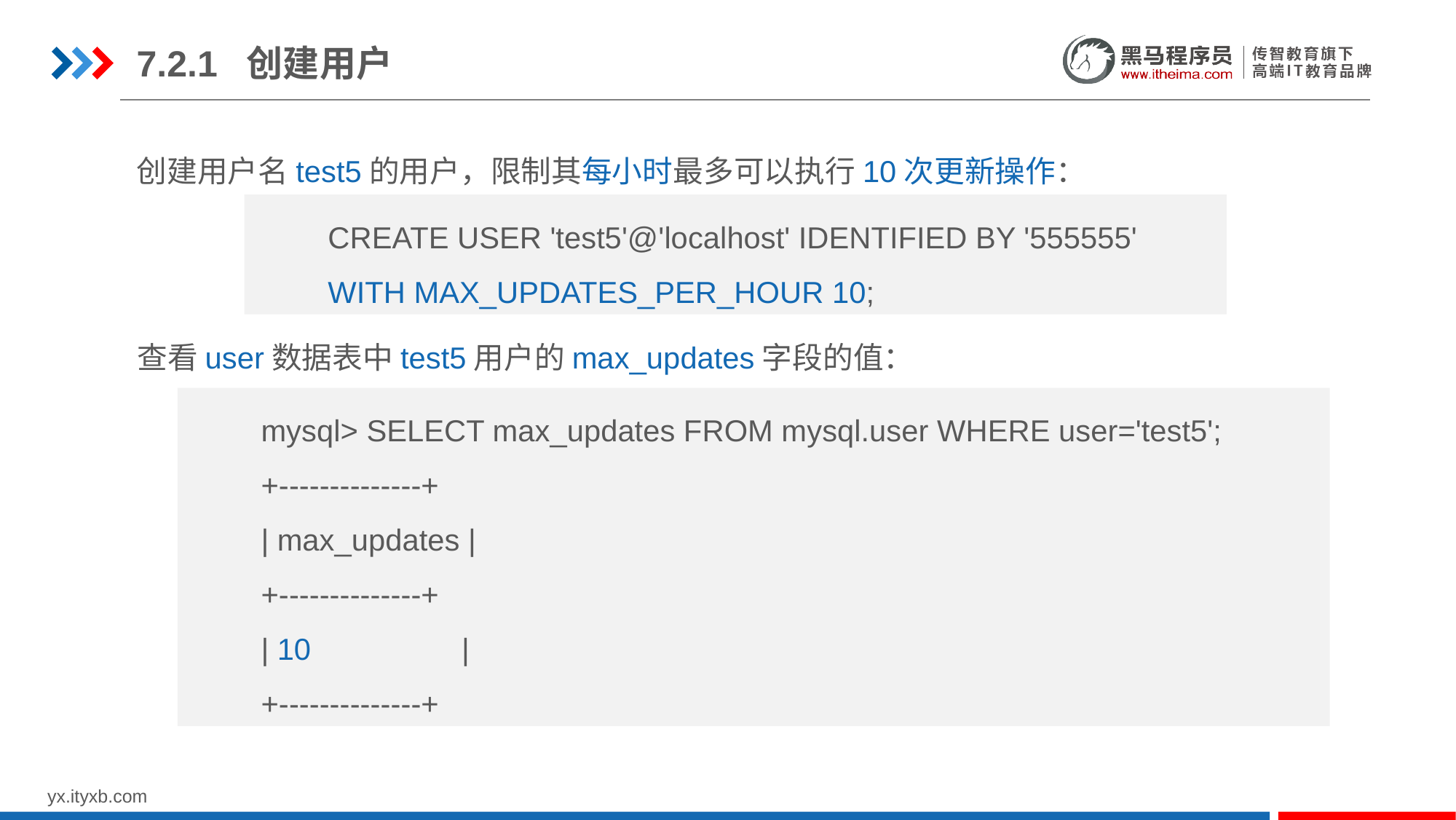

7.2.1  创建用户
创建用户名test5的用户，限制其每小时最多可以执行10次更新操作：
CREATE USER 'test5'@'localhost' IDENTIFIED BY '555555'
WITH MAX_UPDATES_PER_HOUR 10;
查看user数据表中test5用户的max_updates字段的值：
mysql> SELECT max_updates FROM mysql.user WHERE user='test5';
+--------------+
| max_updates |
+--------------+
| 10                  |
+--------------+